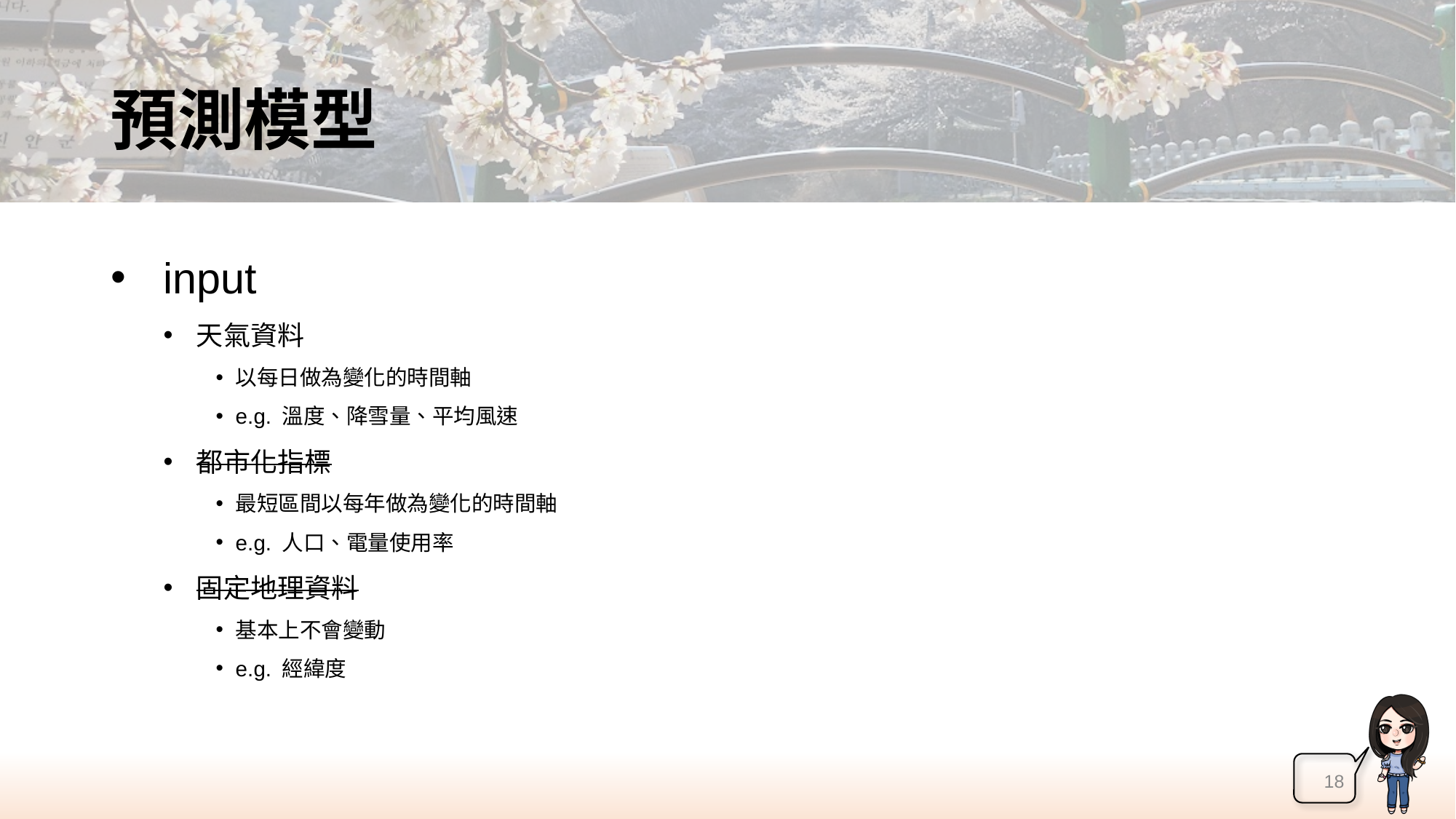

# 預測模型
input
天氣資料
以每日做為變化的時間軸
e.g. 溫度、降雪量、平均風速
都市化指標
最短區間以每年做為變化的時間軸
e.g. 人口、電量使用率
固定地理資料
基本上不會變動
e.g. 經緯度
18